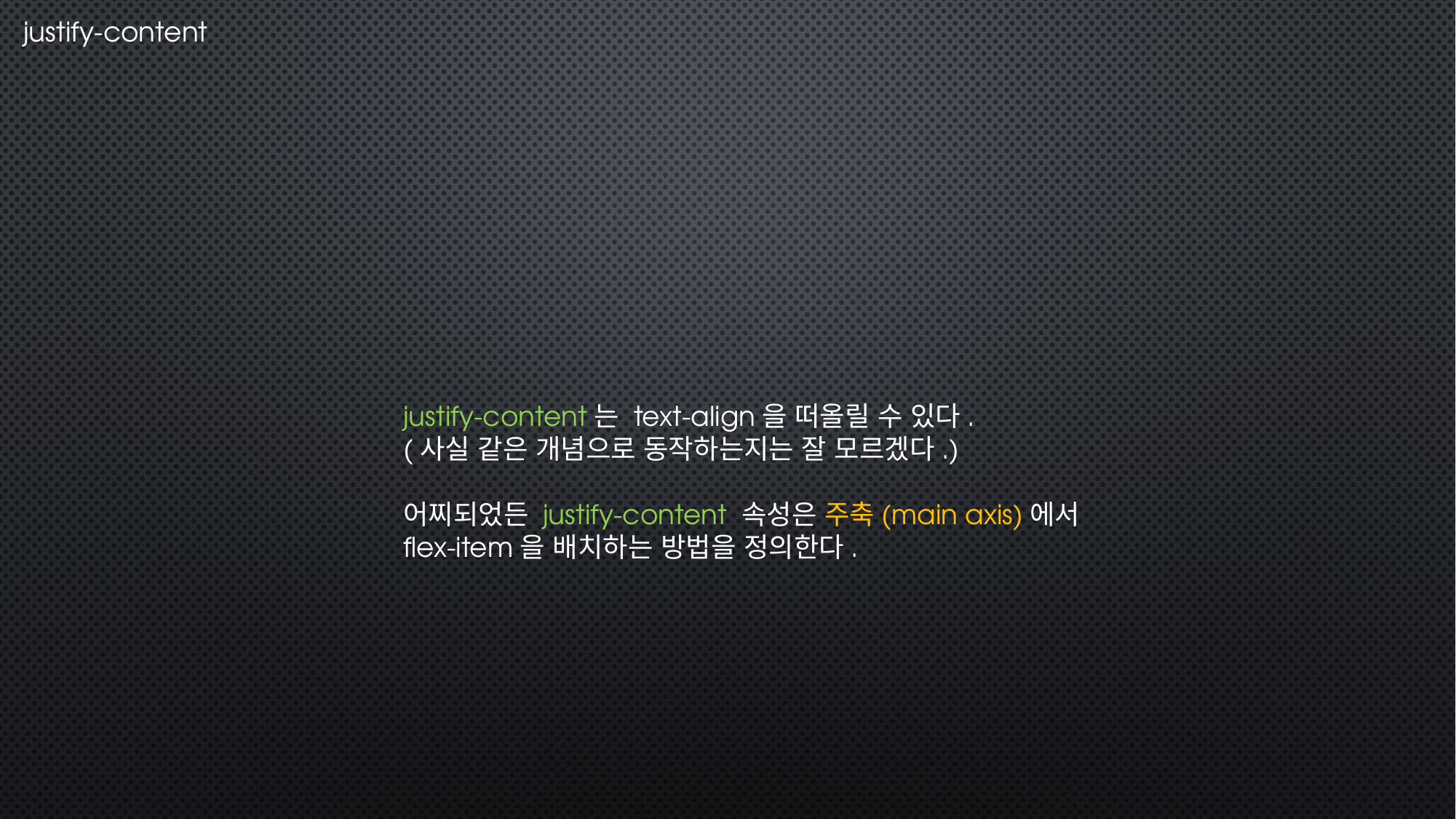

justify-content
justify-content는 text-align을 떠올릴 수 있다.
(사실 같은 개념으로 동작하는지는 잘 모르겠다.)

어찌되었든 justify-content 속성은 주축(main axis)에서
flex-item을 배치하는 방법을 정의한다.